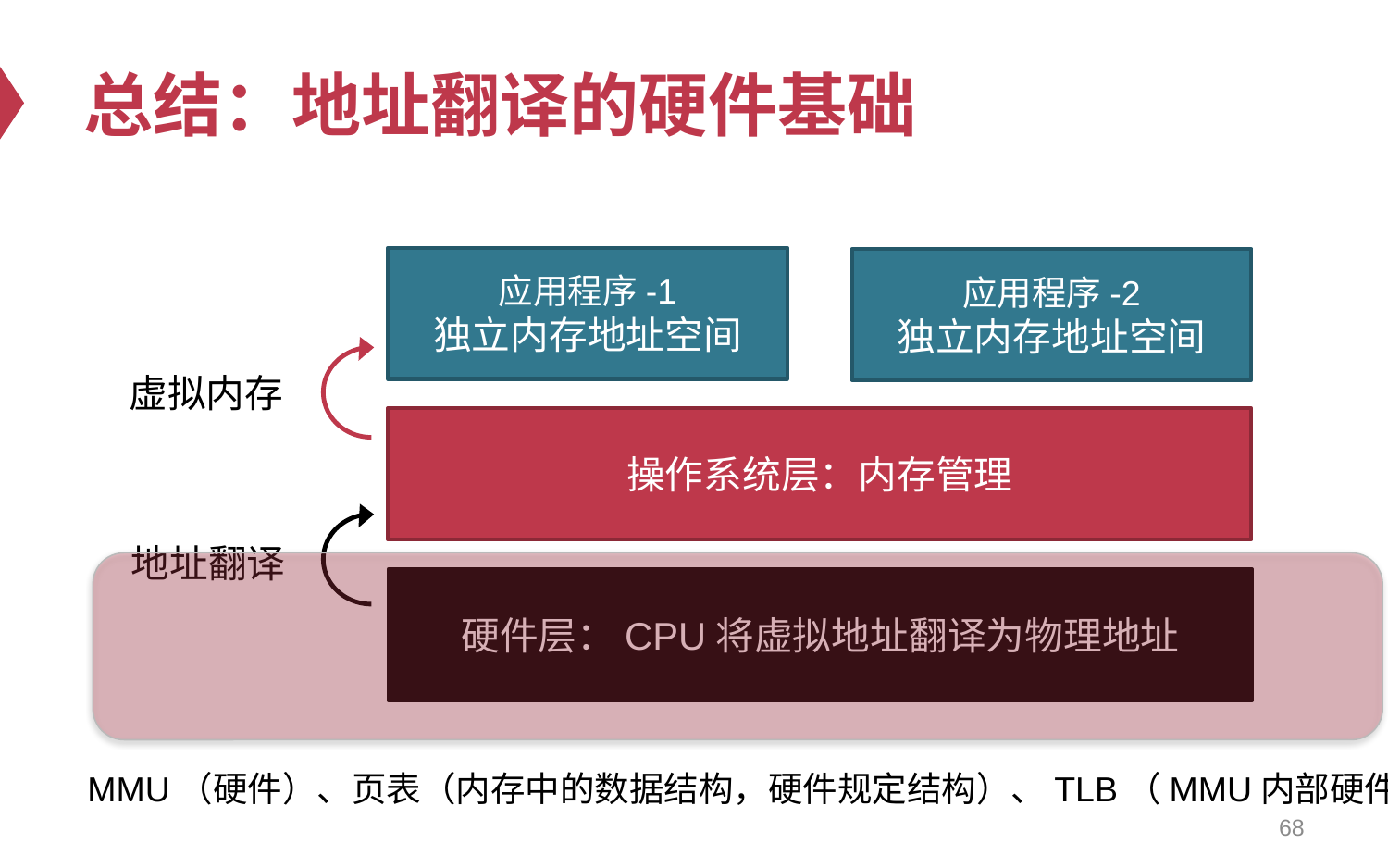

# 总结：地址翻译的硬件基础
应用程序-1
独立内存地址空间
应用程序-2
独立内存地址空间

虚拟内存
操作系统层：内存管理

地址翻译

硬件层：CPU将虚拟地址翻译为物理地址
MMU（硬件）、页表（内存中的数据结构，硬件规定结构）、TLB（MMU内部硬件）
68